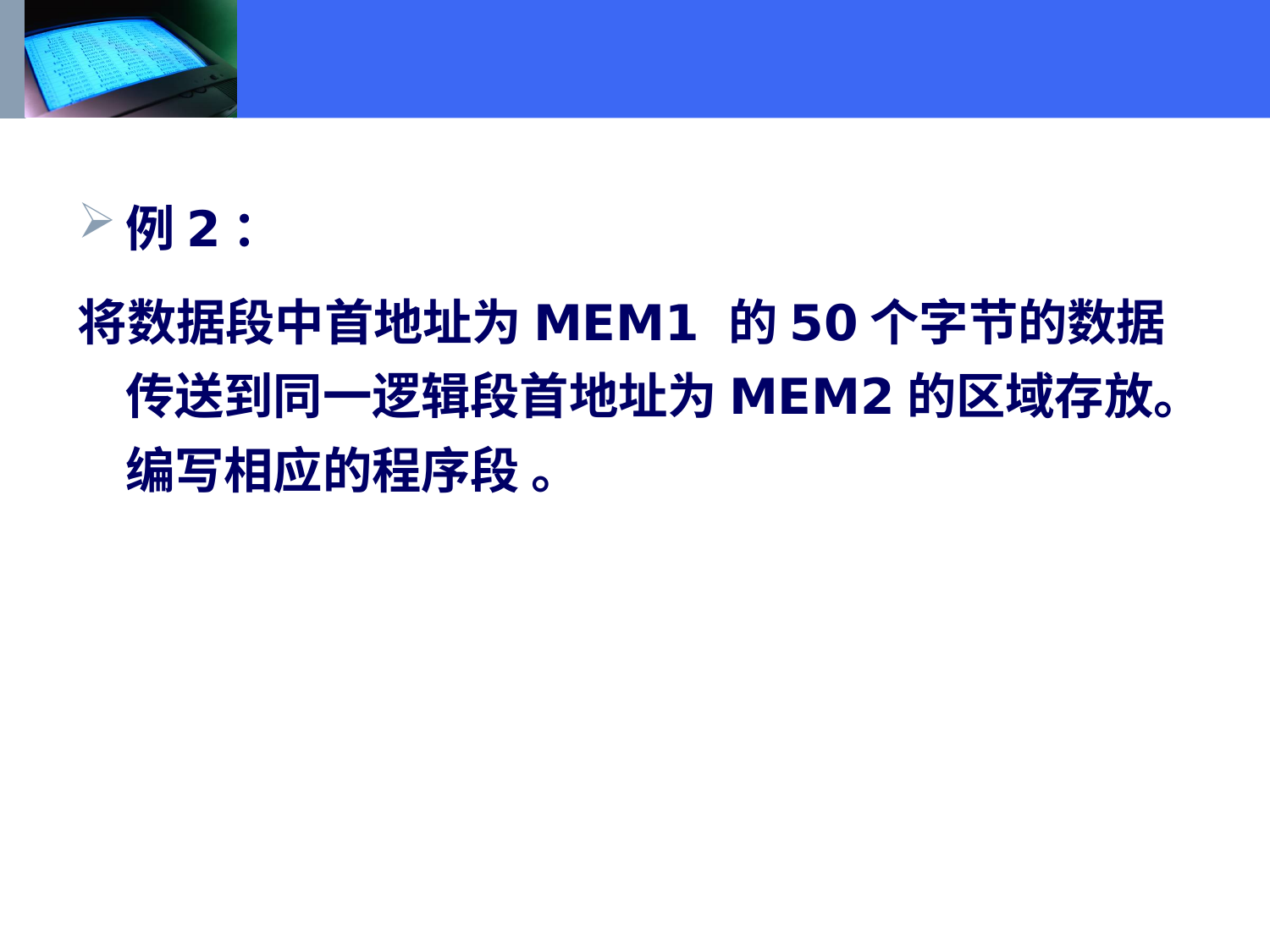

例2：
将数据段中首地址为MEM1 的50个字节的数据传送到同一逻辑段首地址为MEM2的区域存放。编写相应的程序段 。